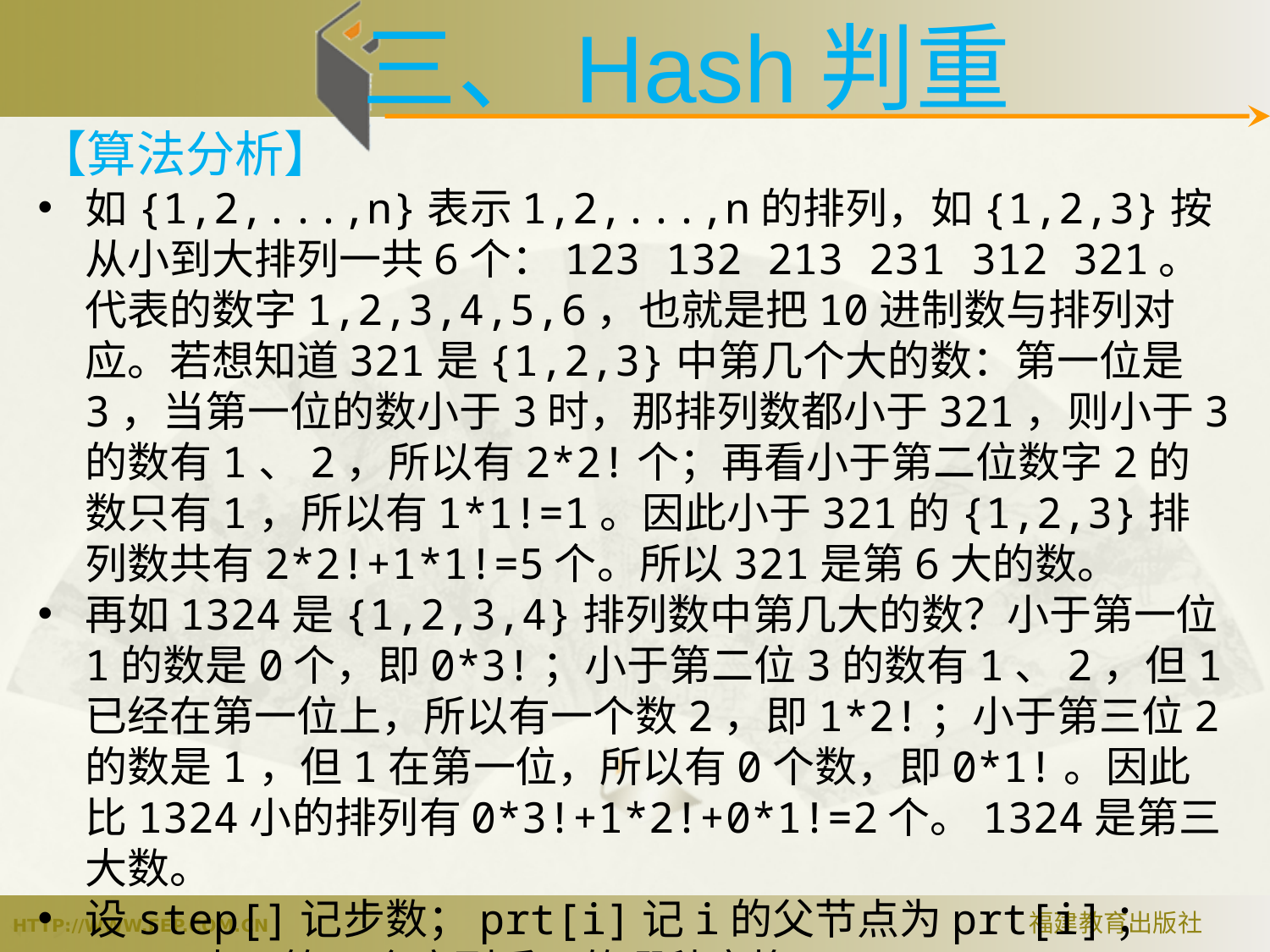

三、Hash判重
【算法分析】
如{1,2,...,n}表示1,2,...,n的排列，如{1,2,3}按从小到大排列一共6个：123 132 213 231 312 321。代表的数字1,2,3,4,5,6，也就是把10进制数与排列对应。若想知道321是{1,2,3}中第几个大的数：第一位是3，当第一位的数小于3时，那排列数都小于321，则小于3的数有1、2，所以有2*2!个；再看小于第二位数字2的数只有1，所以有1*1!=1。因此小于321的{1,2,3}排列数共有2*2!+1*1!=5个。所以321是第6大的数。
再如1324是{1,2,3,4}排列数中第几大的数？小于第一位1的数是0个，即0*3!；小于第二位3的数有1、2，但1已经在第一位上，所以有一个数2，即1*2!；小于第三位2的数是1，但1在第一位，所以有0个数，即0*1!。因此比1324小的排列有0*3!+1*2!+0*1!=2个。1324是第三大数。
设step[]记步数；prt[i]记i的父节点为prt[i]；a[i]表示第i个序列采用的哪种变换。